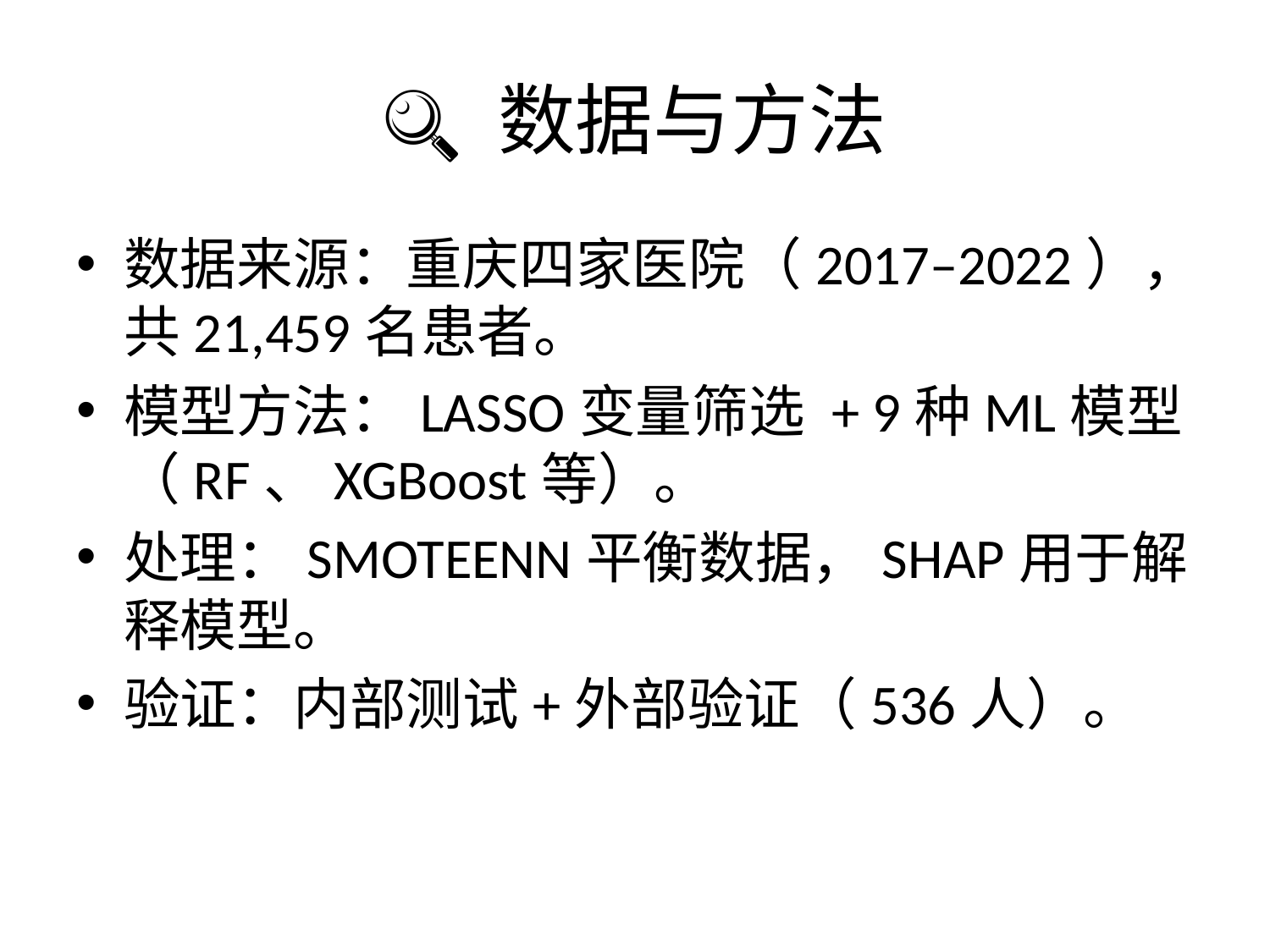

# 🔍 数据与方法
数据来源：重庆四家医院（2017–2022），共21,459名患者。
模型方法：LASSO变量筛选 + 9种ML模型（RF、XGBoost等）。
处理：SMOTEENN平衡数据，SHAP用于解释模型。
验证：内部测试+外部验证（536人）。